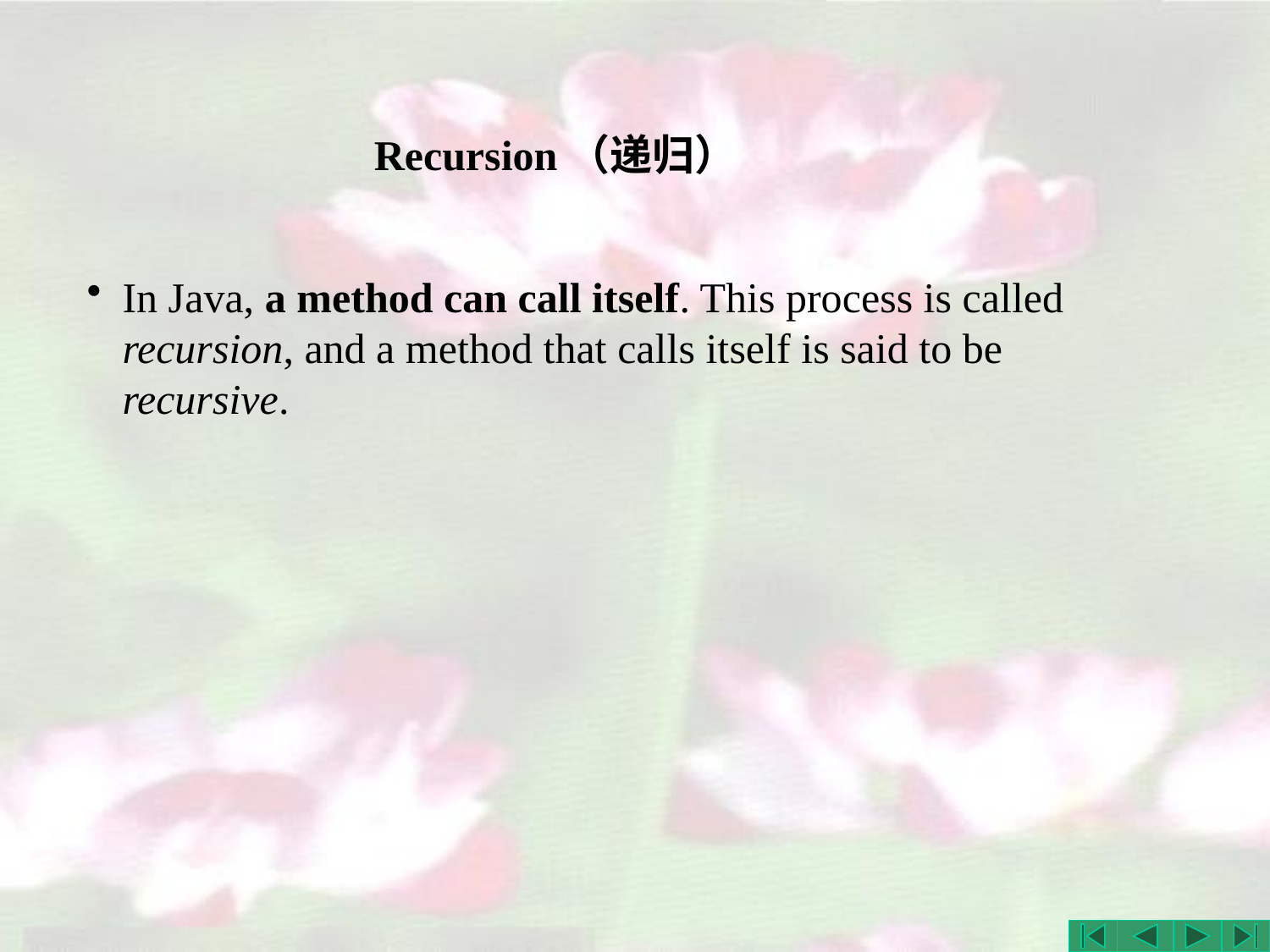

# Recursion（递归）
In Java, a method can call itself. This process is called recursion, and a method that calls itself is said to be recursive.